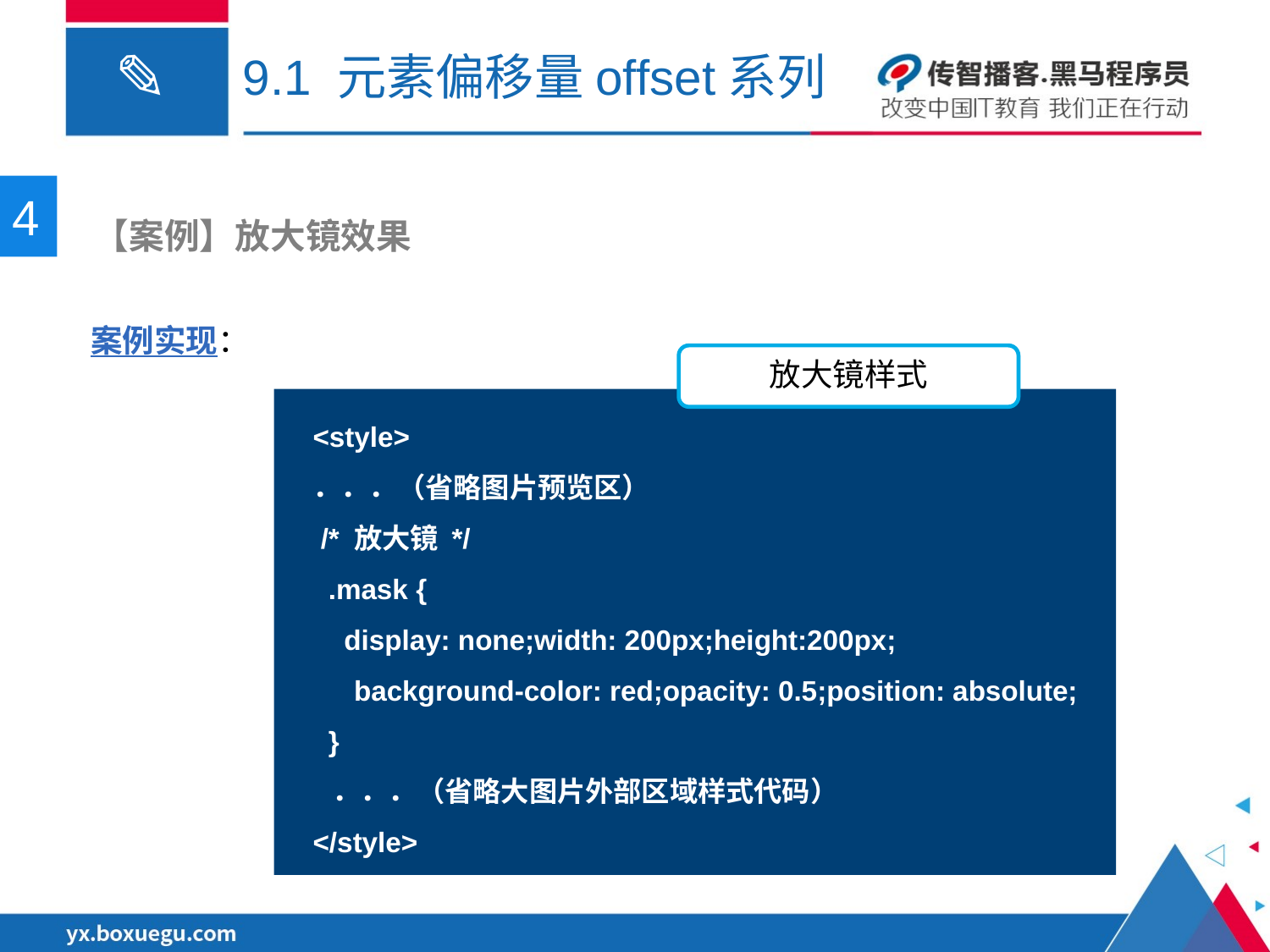

# 9.1 元素偏移量offset系列

4
  【案例】放大镜效果
案例实现：
放大镜样式

<style>
．．．（省略图片预览区）
 /* 放大镜 */
  .mask {
    display: none;width: 200px;height:200px;
　 background-color: red;opacity: 0.5;position: absolute;
  }
  ．．．（省略大图片外部区域样式代码）
</style>